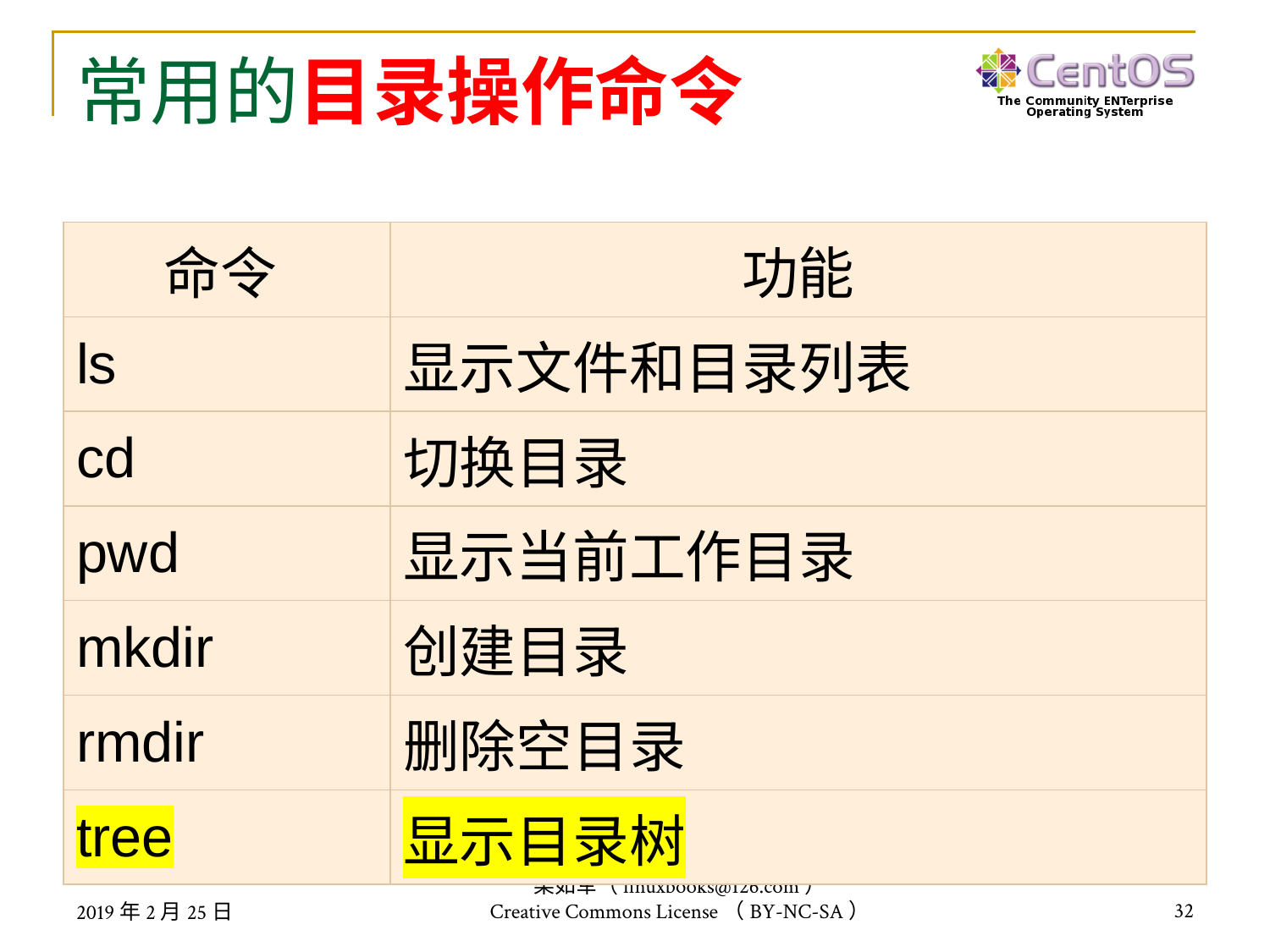

# 常用的目录操作命令
| 命令 | 功能 |
| --- | --- |
| ls | 显示文件和目录列表 |
| cd | 切换目录 |
| pwd | 显示当前工作目录 |
| mkdir | 创建目录 |
| rmdir | 删除空目录 |
| tree | 显示目录树 |
梁如军（linuxbooks@126.com）
Creative Commons License（BY-NC-SA）
2019年2月25日
32